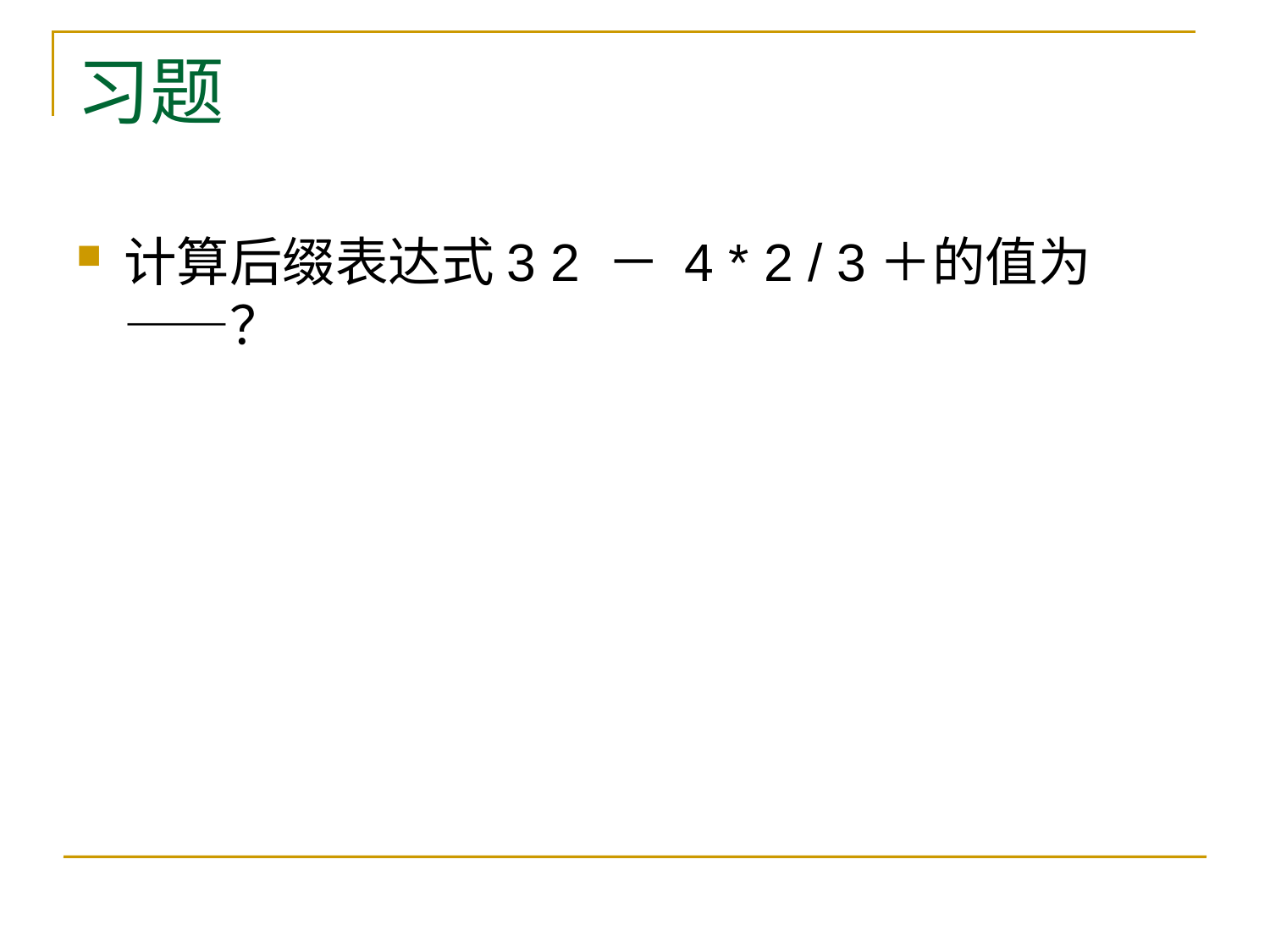

# 习题
计算后缀表达式3 2 － 4 * 2 / 3＋的值为——？